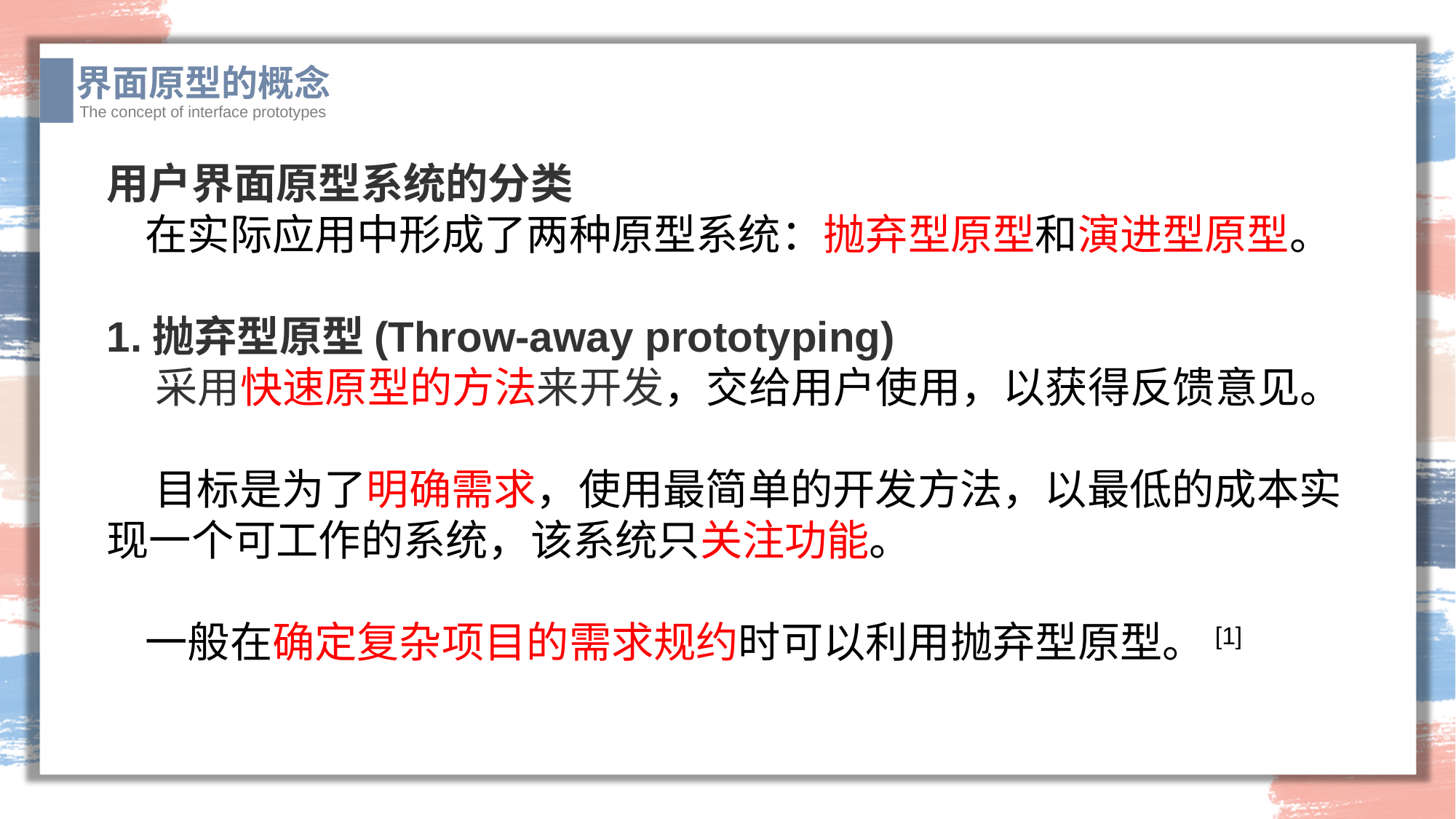

界面原型的概念
The concept of interface prototypes

用户界面原型系统的分类
   在实际应用中形成了两种原型系统：抛弃型原型和演进型原型。

1.抛弃型原型(Throw-away prototyping)
    采用快速原型的方法来开发，交给用户使用，以获得反馈意见。

    目标是为了明确需求，使用最简单的开发方法，以最低的成本实现一个可工作的系统，该系统只关注功能。

   一般在确定复杂项目的需求规约时可以利用抛弃型原型。[1]